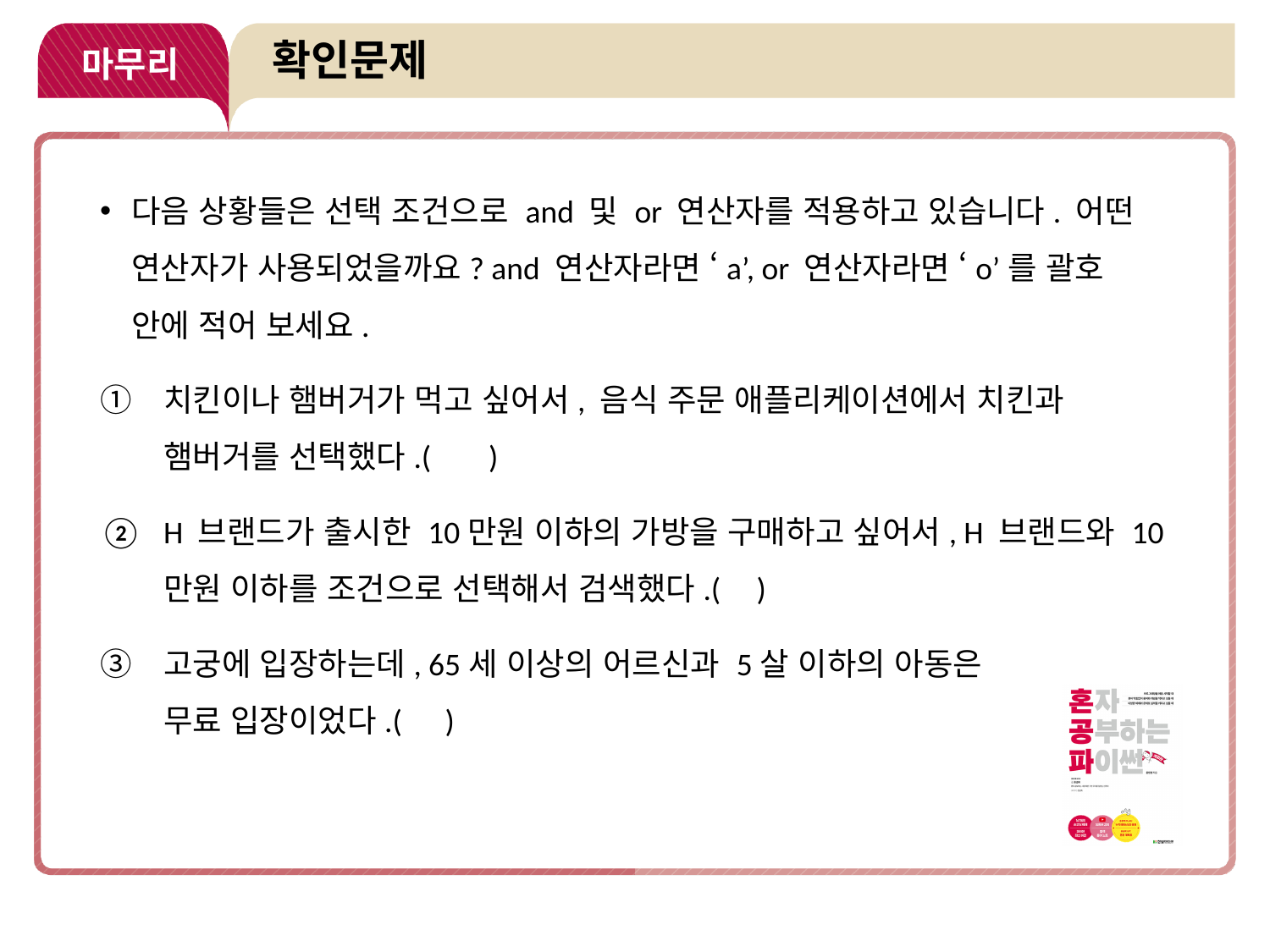

마무리
# 확인문제
다음 상황들은 선택 조건으로 and 및 or 연산자를 적용하고 있습니다. 어떤 연산자가 사용되었을까요? and 연산자라면 ‘a’, or 연산자라면 ‘o’를 괄호 안에 적어 보세요.
치킨이나 햄버거가 먹고 싶어서, 음식 주문 애플리케이션에서 치킨과
햄버거를 선택했다.(        )
H 브랜드가 출시한 10만원 이하의 가방을 구매하고 싶어서, H 브랜드와 10만원 이하를 조건으로 선택해서 검색했다.(     )
고궁에 입장하는데, 65세 이상의 어르신과 5살 이하의 아동은
무료 입장이었다.(      )